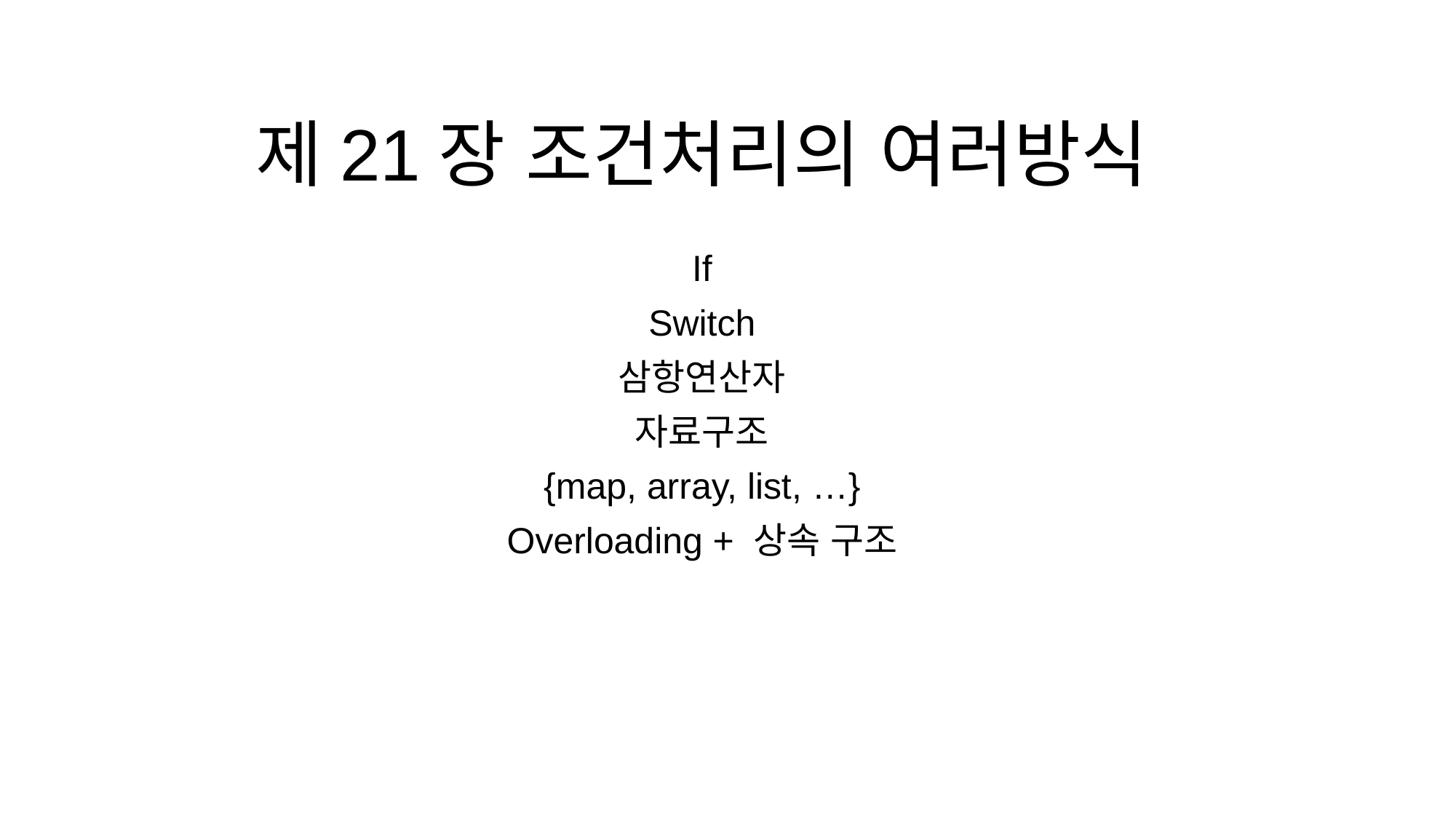

# 제21장 조건처리의 여러방식
If
Switch
삼항연산자
자료구조
{map, array, list, …}
Overloading + 상속 구조